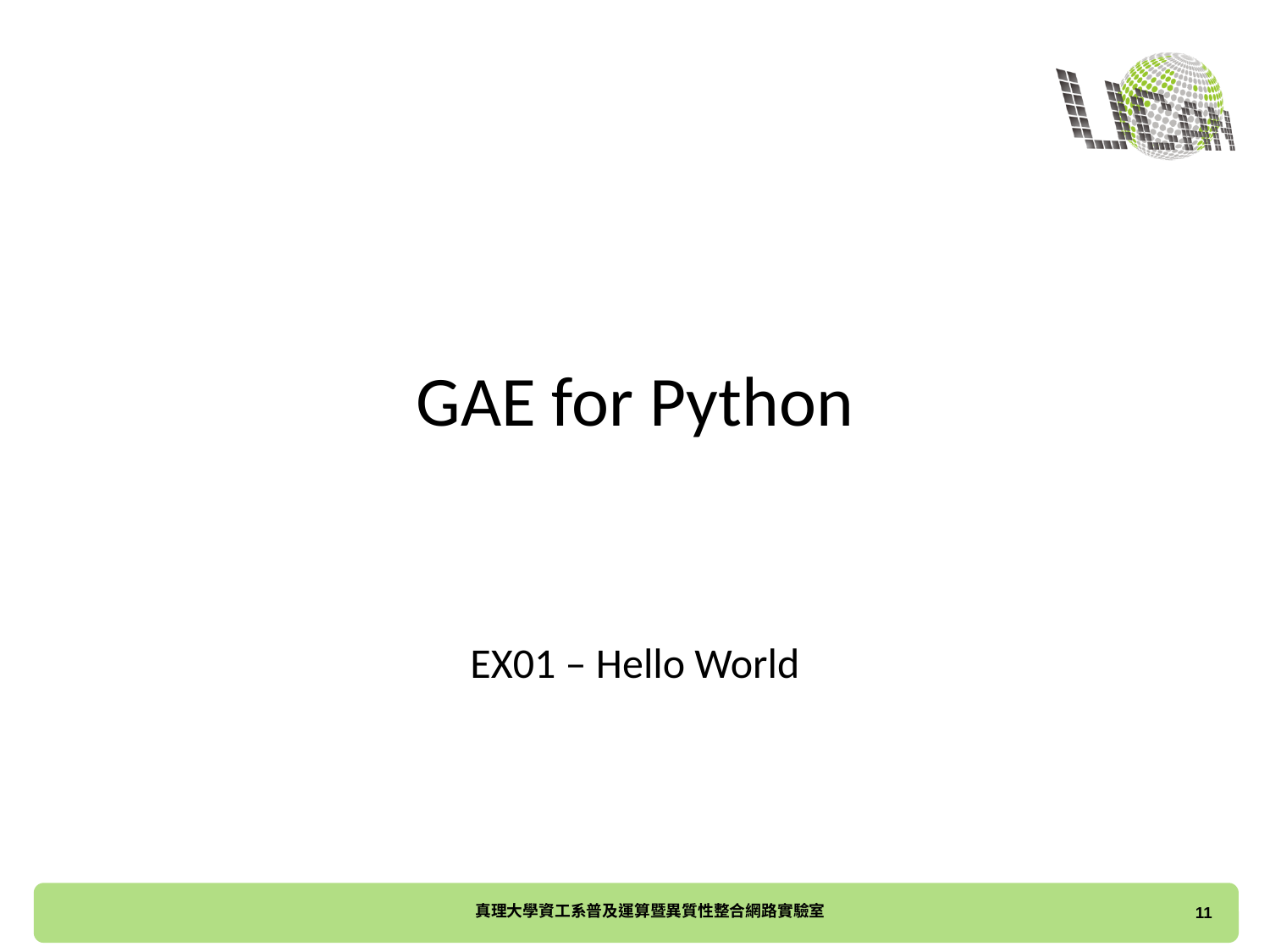

# GAE for Python
EX01 – Hello World
11
真理大學資工系普及運算暨異質性整合網路實驗室